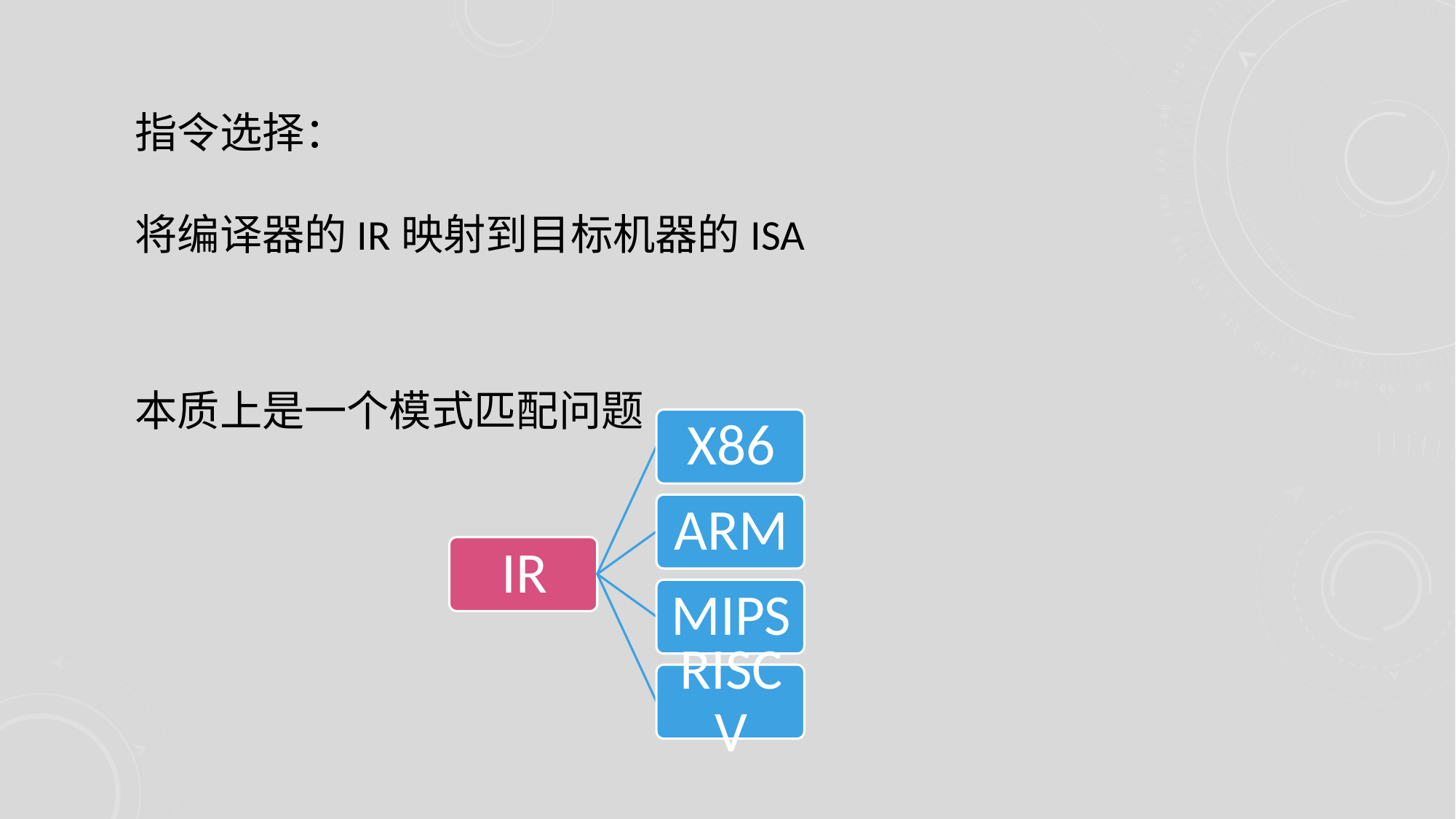

指令选择：

将编译器的IR映射到目标机器的ISA
本质上是一个模式匹配问题
IR

X86

ARM

MIPS

RISCV